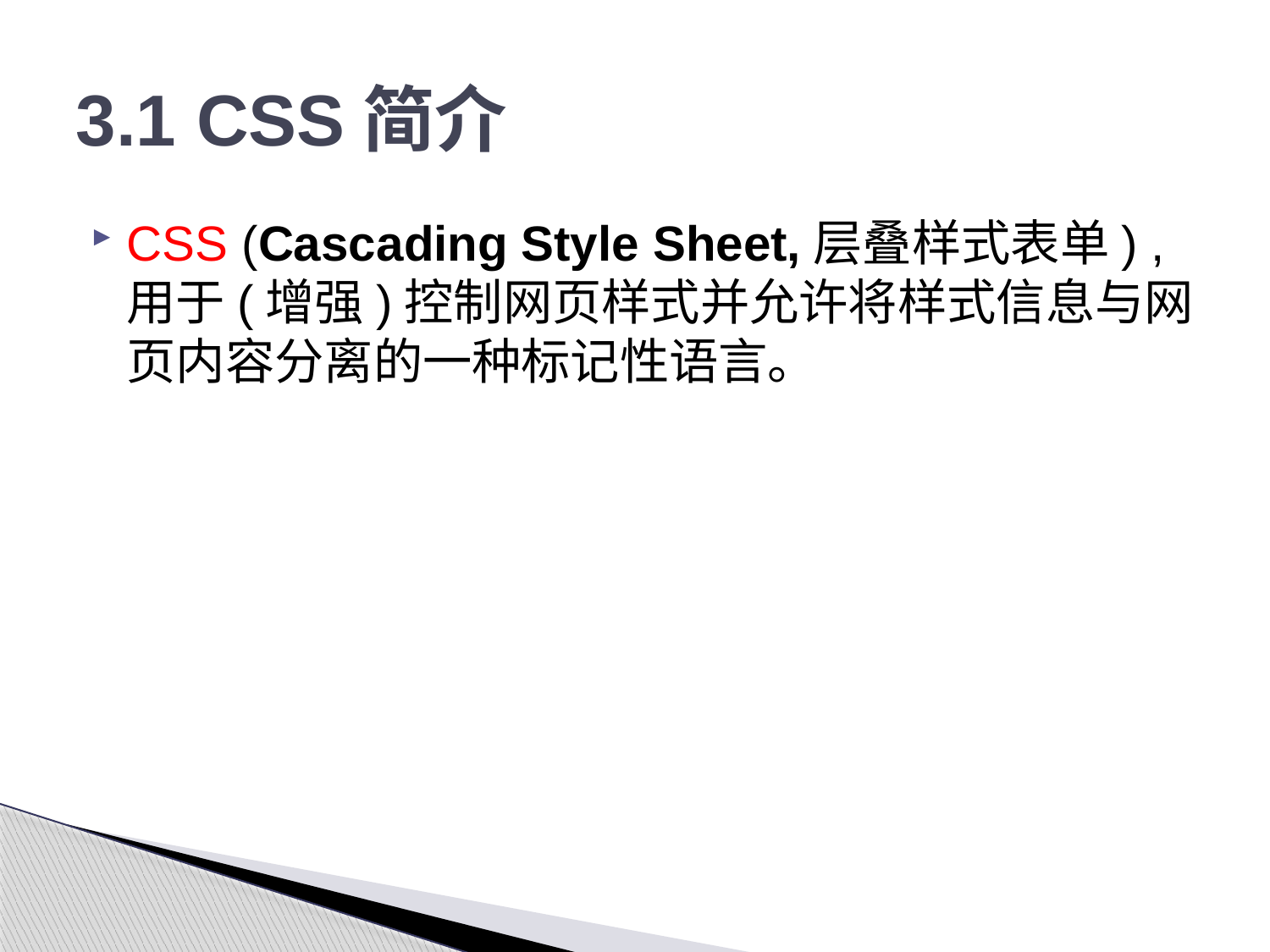

# 3.1 CSS简介
CSS (Cascading Style Sheet,层叠样式表单) ,用于(增强)控制网页样式并允许将样式信息与网页内容分离的一种标记性语言。